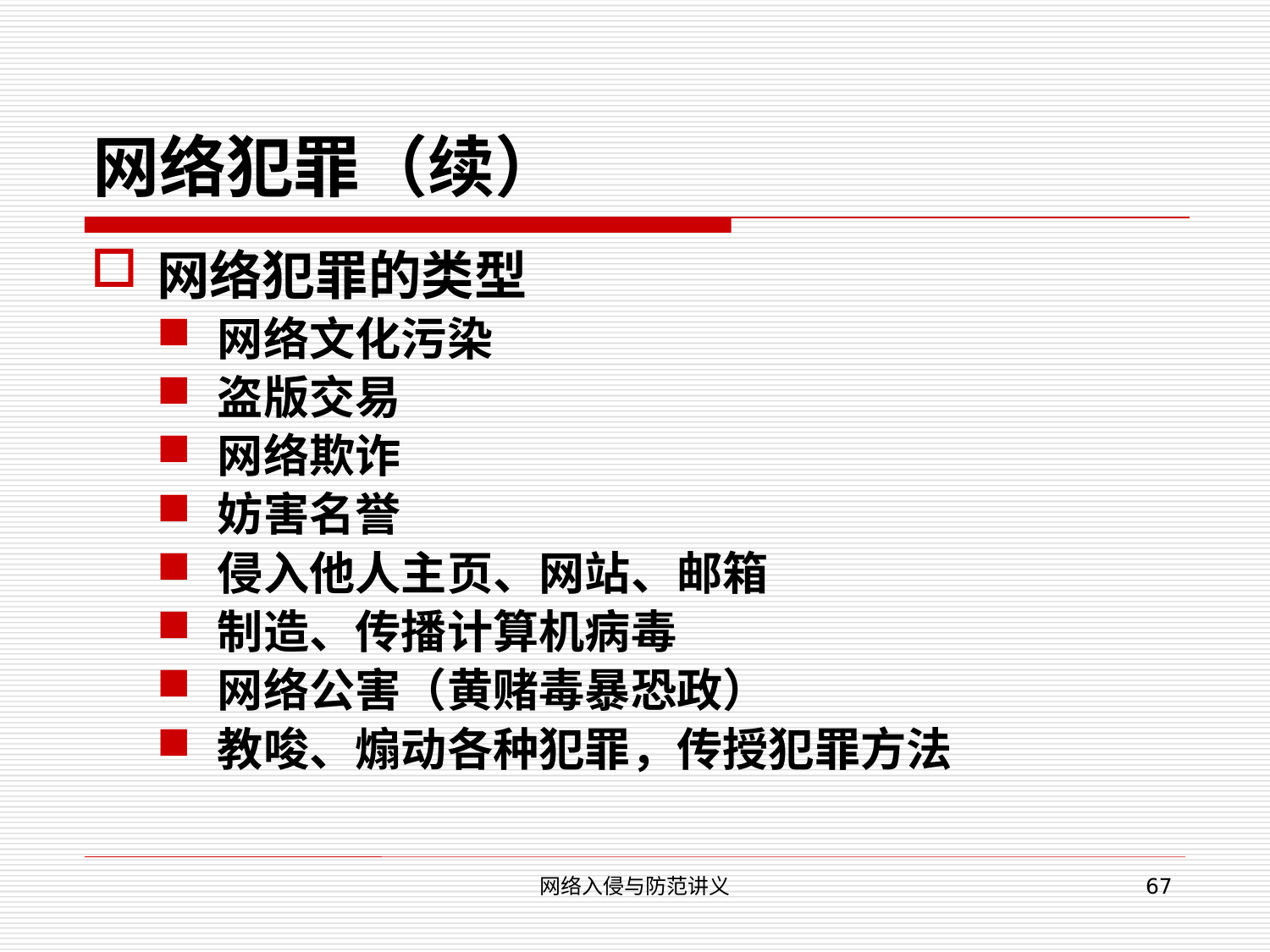

网络犯罪（续）
网络犯罪的类型
网络文化污染
盗版交易
网络欺诈
妨害名誉
侵入他人主页、网站、邮箱
制造、传播计算机病毒
网络公害（黄赌毒暴恐政）
教唆、煽动各种犯罪，传授犯罪方法

网络入侵与防范讲义
67